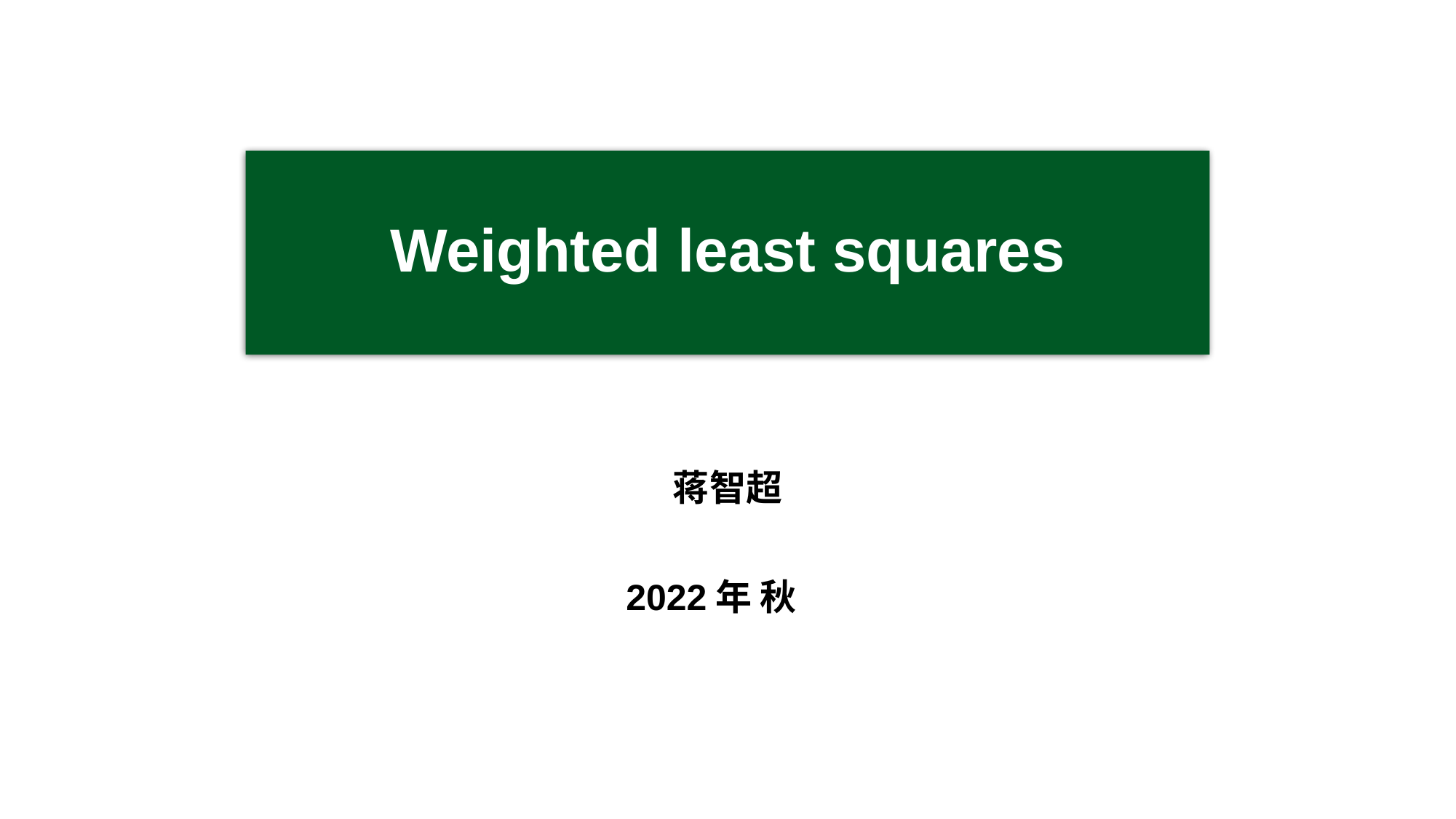

# Weighted least squares
蒋智超

2022年 秋